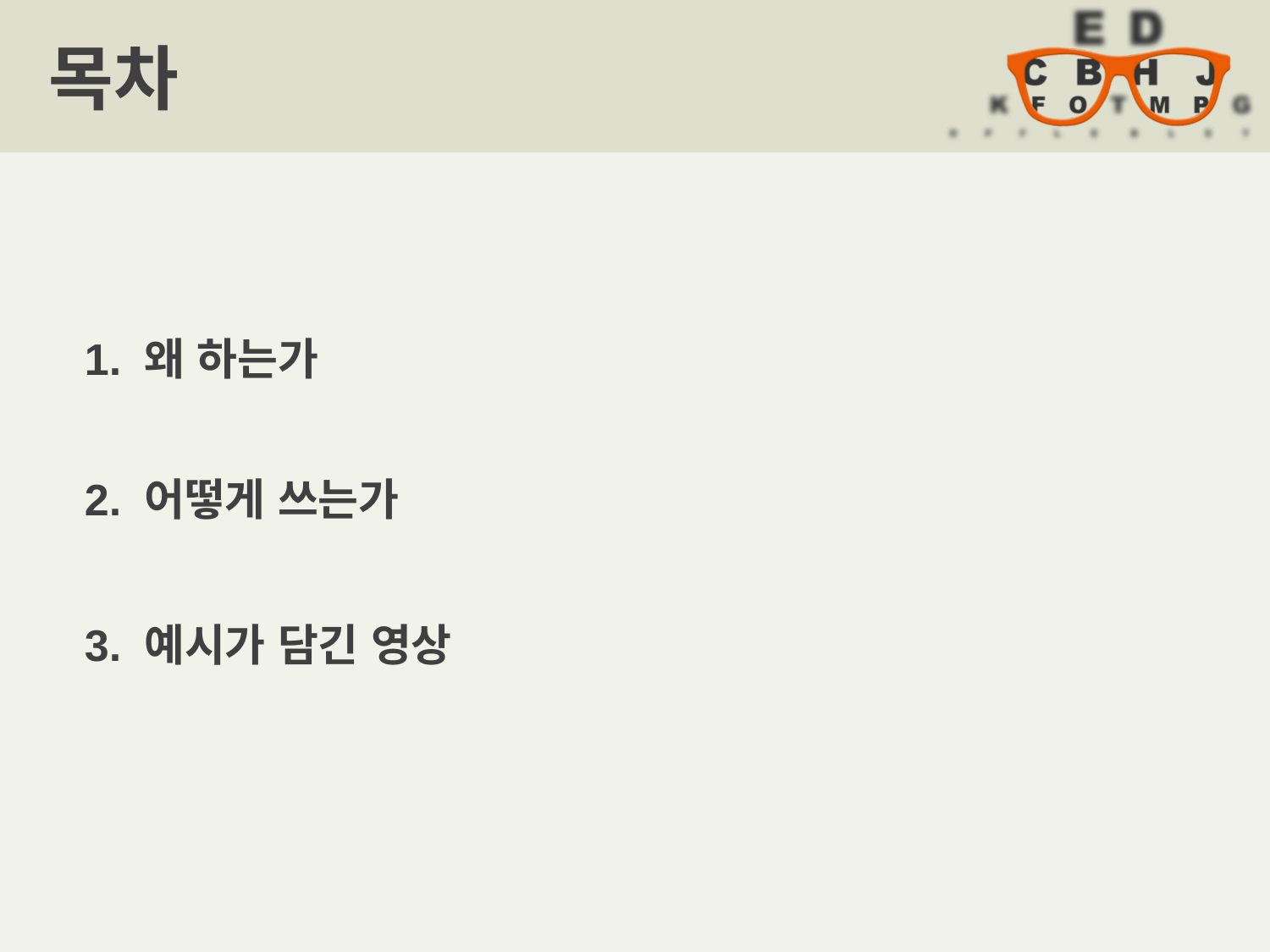

# 목차
1. 왜 하는가
2. 어떻게 쓰는가
3. 예시가 담긴 영상